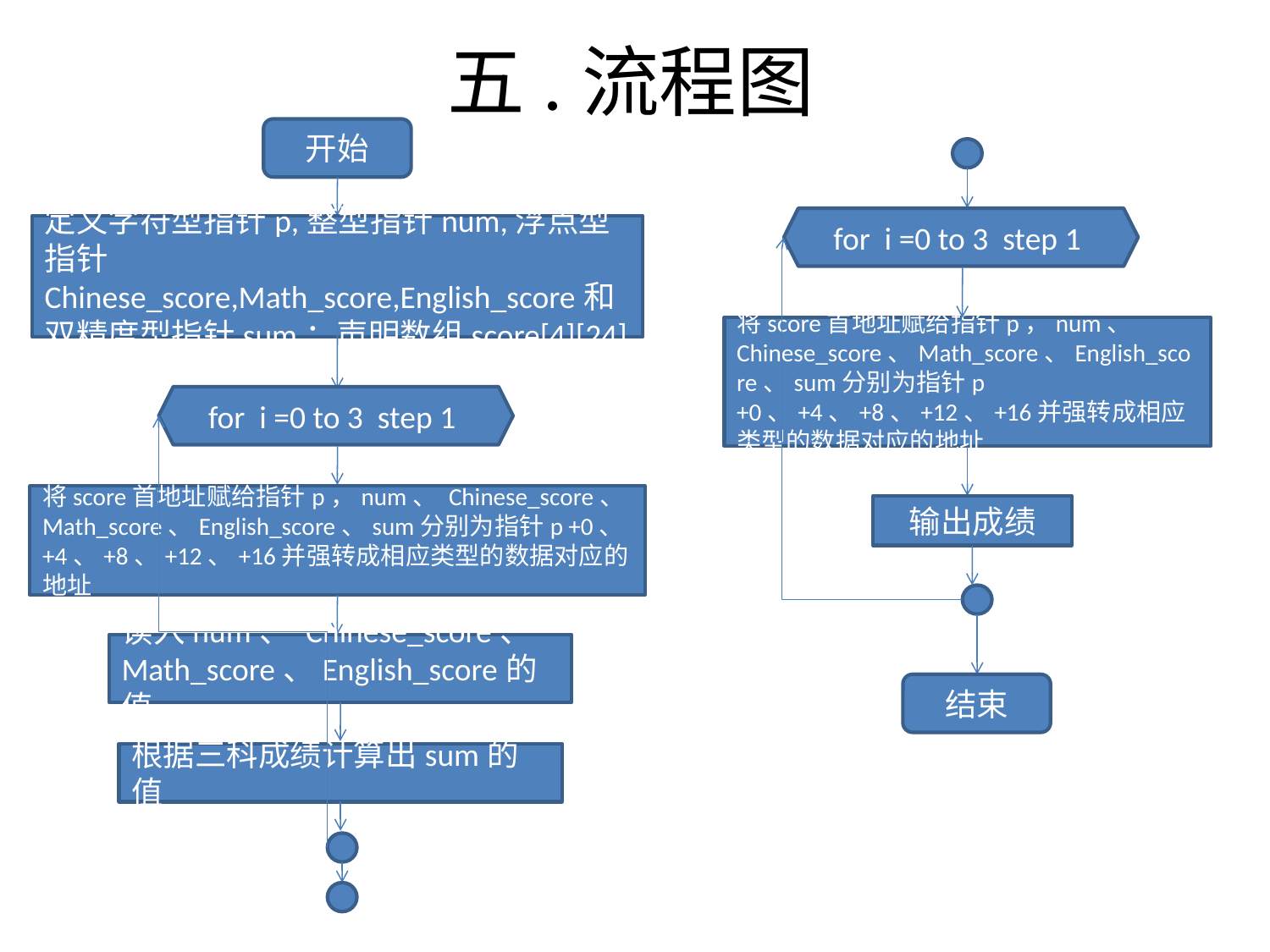

# 五.流程图
开始
定义字符型指针p,整型指针num,浮点型指针Chinese_score,Math_score,English_score和双精度型指针sum；声明数组score[4][24]
for  i =0 to 3  step 1
将score首地址赋给指针p，num、 Chinese_score、Math_score、English_score、sum分别为指针p +0、+4、+8、+12、+16并强转成相应类型的数据对应的地址
读入num、 Chinese_score、Math_score、English_score的值
根据三科成绩计算出sum的值

for  i =0 to 3  step 1
将score首地址赋给指针p，num、 Chinese_score、Math_score、English_score、sum分别为指针p +0、+4、+8、+12、+16并强转成相应类型的数据对应的地址
输出成绩

结束